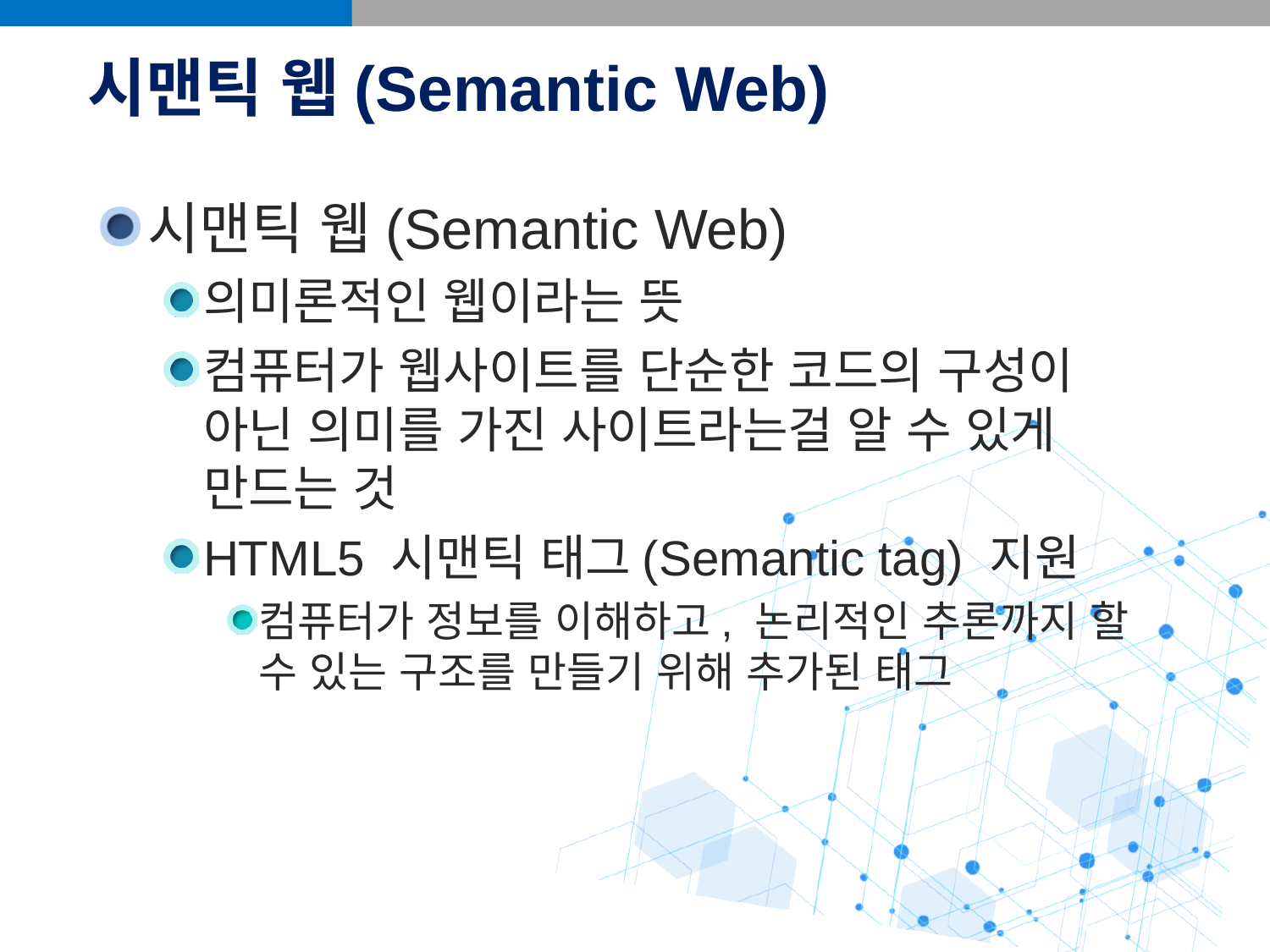

# 시맨틱 웹(Semantic Web)
시맨틱 웹(Semantic Web)
의미론적인 웹이라는 뜻
컴퓨터가 웹사이트를 단순한 코드의 구성이 아닌 의미를 가진 사이트라는걸 알 수 있게 만드는 것
HTML5 시맨틱 태그(Semantic tag) 지원
컴퓨터가 정보를 이해하고, 논리적인 추론까지 할 수 있는 구조를 만들기 위해 추가된 태그